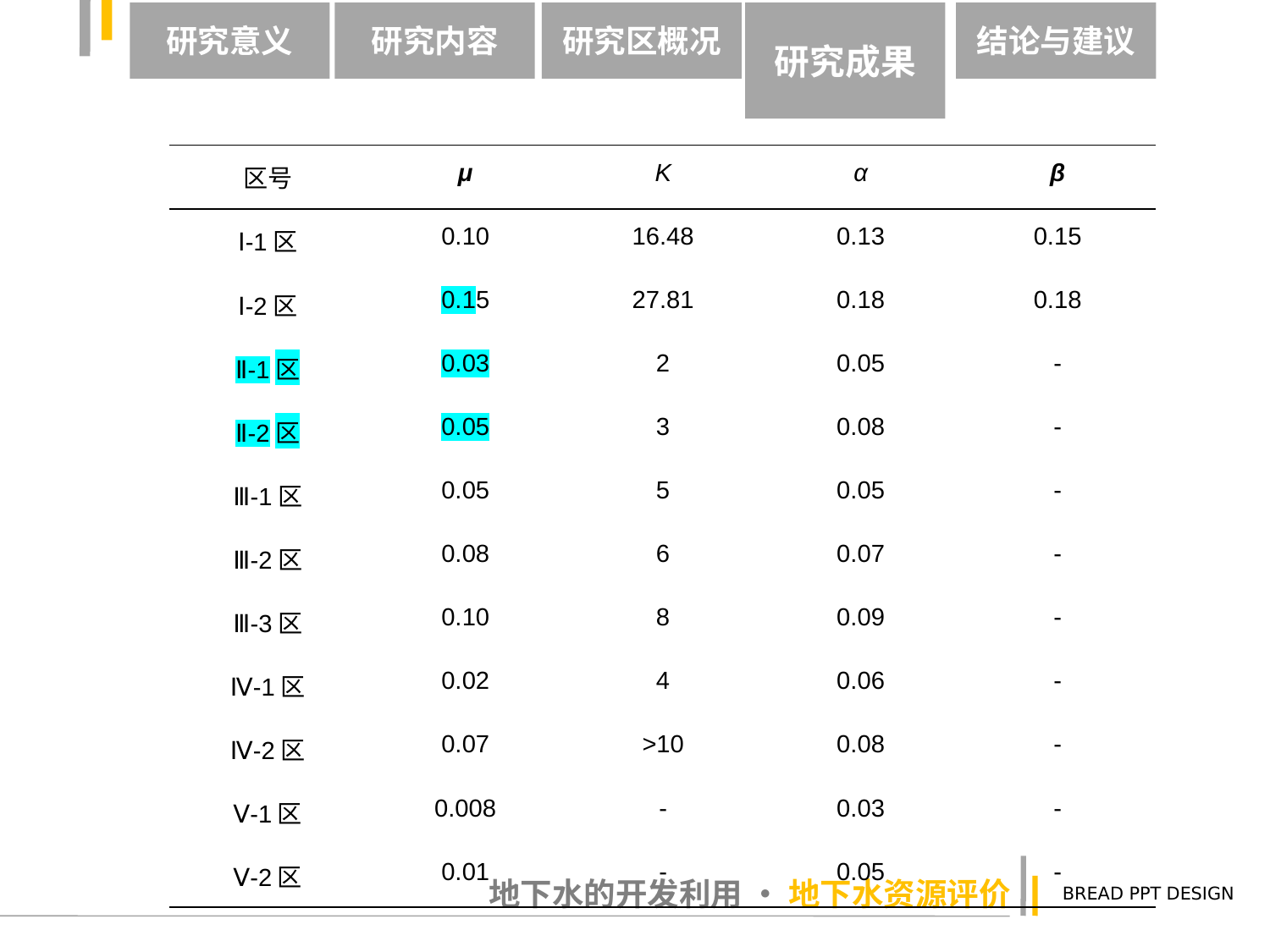

研究意义
研究内容
研究区概况
研究成果
结论与建议
| 区号 | μ | K | α | β |
| --- | --- | --- | --- | --- |
| Ⅰ-1区 | 0.10 | 16.48 | 0.13 | 0.15 |
| Ⅰ-2区 | 0.15 | 27.81 | 0.18 | 0.18 |
| Ⅱ-1区 | 0.03 | 2 | 0.05 | - |
| Ⅱ-2区 | 0.05 | 3 | 0.08 | - |
| Ⅲ-1区 | 0.05 | 5 | 0.05 | - |
| Ⅲ-2区 | 0.08 | 6 | 0.07 | - |
| Ⅲ-3区 | 0.10 | 8 | 0.09 | - |
| Ⅳ-1区 | 0.02 | 4 | 0.06 | - |
| Ⅳ-2区 | 0.07 | >10 | 0.08 | - |
| Ⅴ-1区 | 0.008 | - | 0.03 | - |
| Ⅴ-2区 | 0.01 | - | 0.05 | - |
地下水的开发利用 • 地下水资源评价